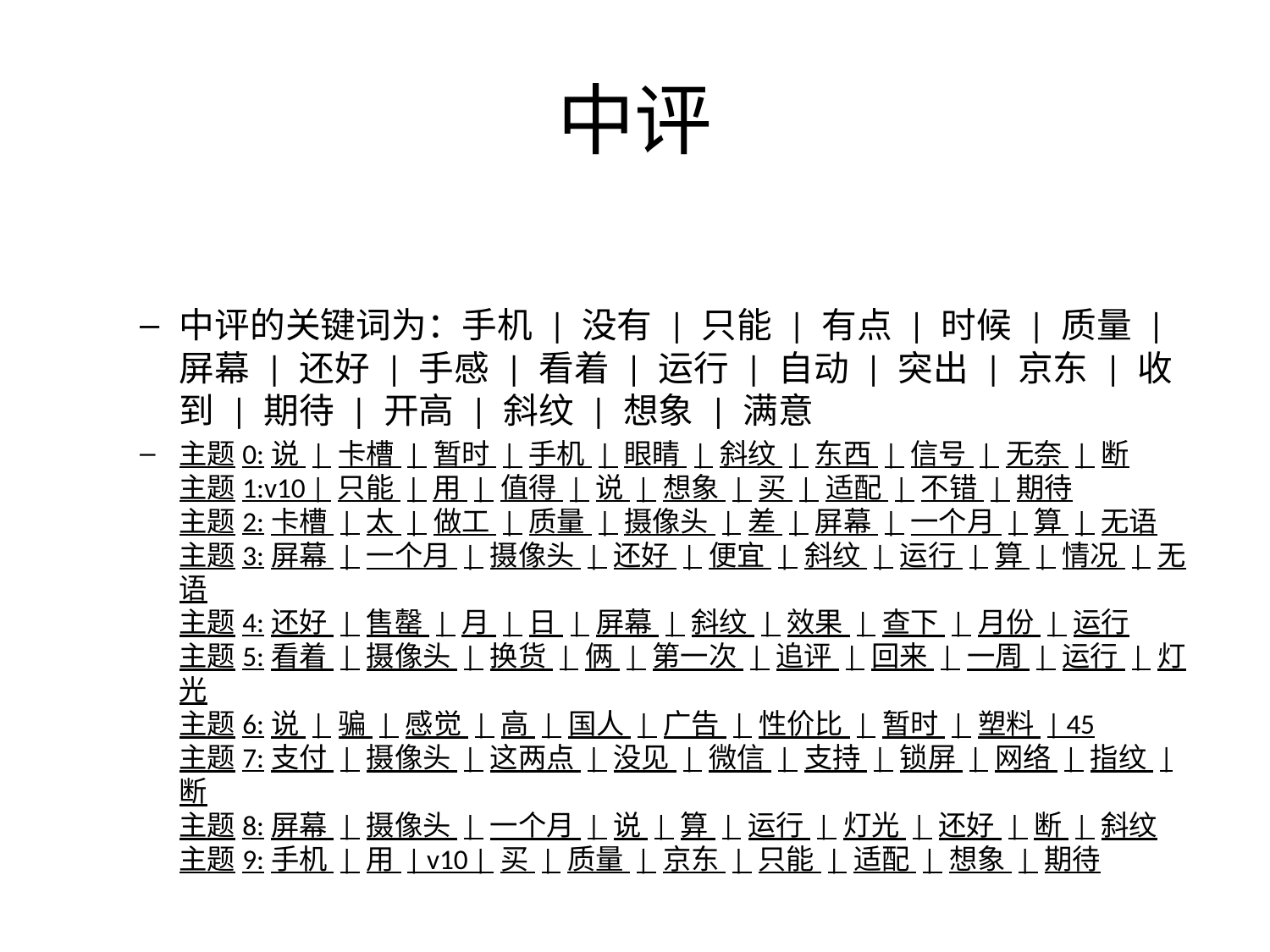

# 中评

中评的关键词为：手机 | 没有 | 只能 | 有点 | 时候 | 质量 | 屏幕 | 还好 | 手感 | 看着 | 运行 | 自动 | 突出 | 京东 | 收到 | 期待 | 开高 | 斜纹 | 想象 | 满意
主题0:说 | 卡槽 | 暂时 | 手机 | 眼睛 | 斜纹 | 东西 | 信号 | 无奈 | 断
主题1:v10 | 只能 | 用 | 值得 | 说 | 想象 | 买 | 适配 | 不错 | 期待
主题2:卡槽 | 太 | 做工 | 质量 | 摄像头 | 差 | 屏幕 | 一个月 | 算 | 无语
主题3:屏幕 | 一个月 | 摄像头 | 还好 | 便宜 | 斜纹 | 运行 | 算 | 情况 | 无语
主题4:还好 | 售罄 | 月 | 日 | 屏幕 | 斜纹 | 效果 | 查下 | 月份 | 运行
主题5:看着 | 摄像头 | 换货 | 俩 | 第一次 | 追评 | 回来 | 一周 | 运行 | 灯光
主题6:说 | 骗 | 感觉 | 高 | 国人 | 广告 | 性价比 | 暂时 | 塑料 | 45
主题7:支付 | 摄像头 | 这两点 | 没见 | 微信 | 支持 | 锁屏 | 网络 | 指纹 | 断
主题8:屏幕 | 摄像头 | 一个月 | 说 | 算 | 运行 | 灯光 | 还好 | 断 | 斜纹
主题9:手机 | 用 | v10 | 买 | 质量 | 京东 | 只能 | 适配 | 想象 | 期待